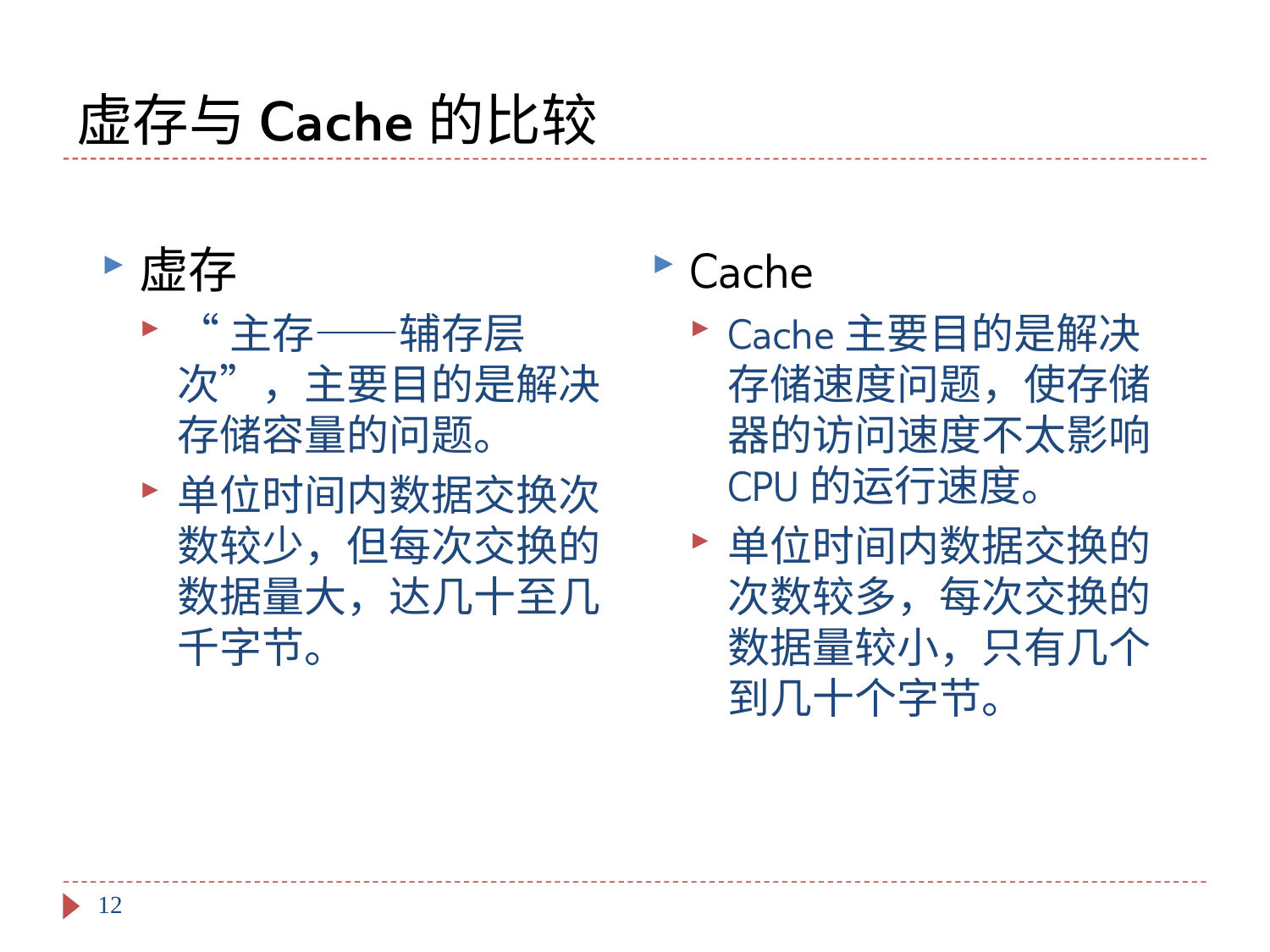

# 虚存与Cache的比较
虚存
“主存——辅存层次”，主要目的是解决存储容量的问题。
单位时间内数据交换次数较少，但每次交换的数据量大，达几十至几千字节。
Cache
Cache主要目的是解决存储速度问题，使存储器的访问速度不太影响CPU的运行速度。
单位时间内数据交换的次数较多，每次交换的数据量较小，只有几个到几十个字节。
12